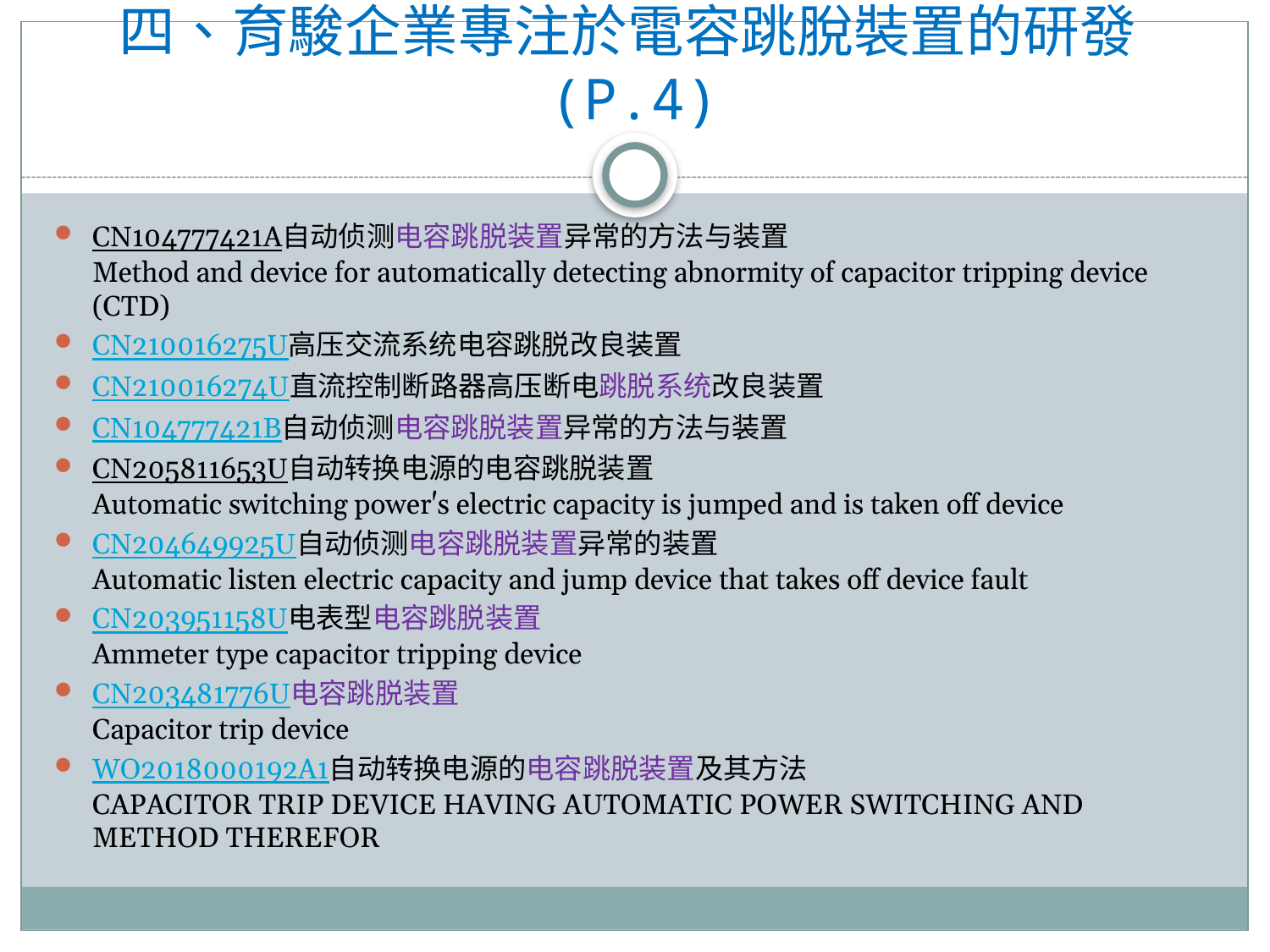

# 四、育駿企業專注於電容跳脫裝置的研發(P.4)
CN104777421A自动侦测电容跳脱装置异常的方法与装置
Method and device for automatically detecting abnormity of capacitor tripping device (CTD)
CN210016275U高压交流系统电容跳脱改良装置
CN210016274U直流控制断路器高压断电跳脱系统改良装置
CN104777421B自动侦测电容跳脱装置异常的方法与装置
CN205811653U自动转换电源的电容跳脱装置
Automatic switching power's electric capacity is jumped and is taken off device
CN204649925U自动侦测电容跳脱装置异常的装置
Automatic listen electric capacity and jump device that takes off device fault
CN203951158U电表型电容跳脱装置
Ammeter type capacitor tripping device
CN203481776U电容跳脱装置
Capacitor trip device
WO2018000192A1自动转换电源的电容跳脱装置及其方法
CAPACITOR TRIP DEVICE HAVING AUTOMATIC POWER SWITCHING AND METHOD THEREFOR